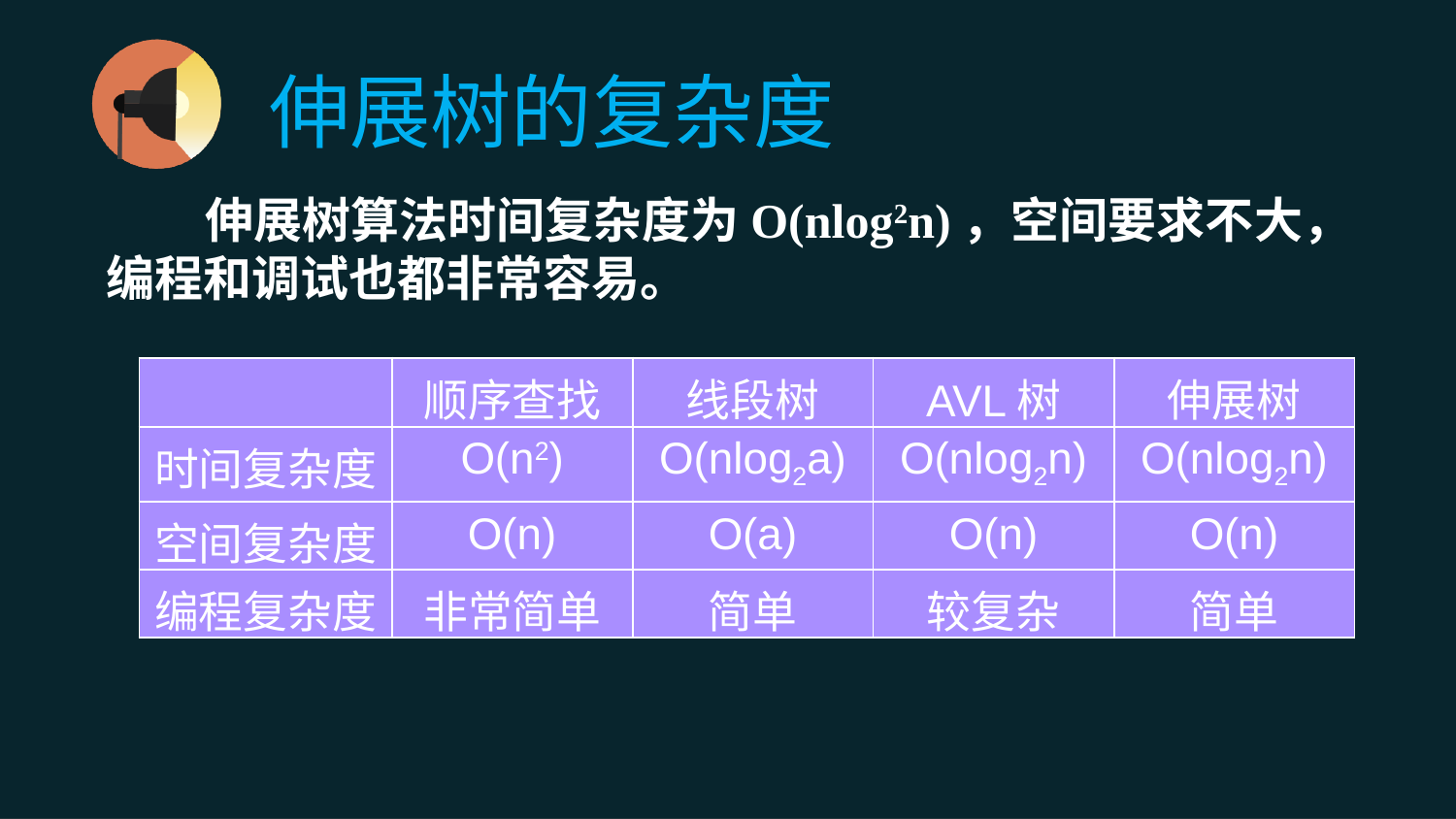

伸展树的复杂度
        伸展树算法时间复杂度为O(nlog2n)，空间要求不大，编程和调试也都非常容易。
|  | 顺序查找 | 线段树 | AVL树 | 伸展树 |
| --- | --- | --- | --- | --- |
| 时间复杂度 | O(n2) | O(nlog2a) | O(nlog2n) | O(nlog2n) |
| 空间复杂度 | O(n) | O(a) | O(n) | O(n) |
| 编程复杂度 | 非常简单 | 简单 | 较复杂 | 简单 |